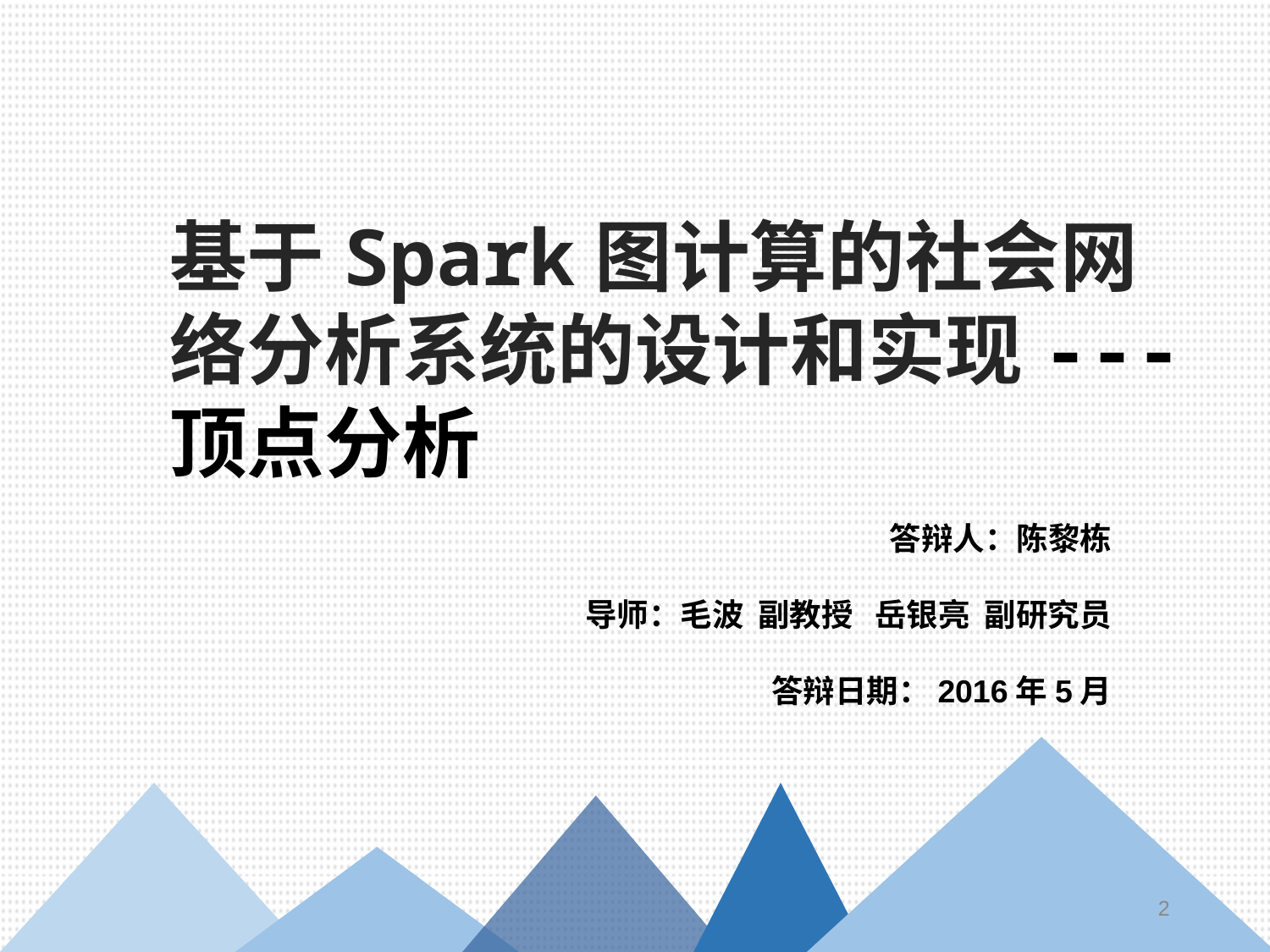

基于Spark图计算的社会网络分析系统的设计和实现---顶点分析

答辩人：陈黎栋
导师：毛波  副教授   岳银亮  副研究员
答辩日期：2016年5月

2